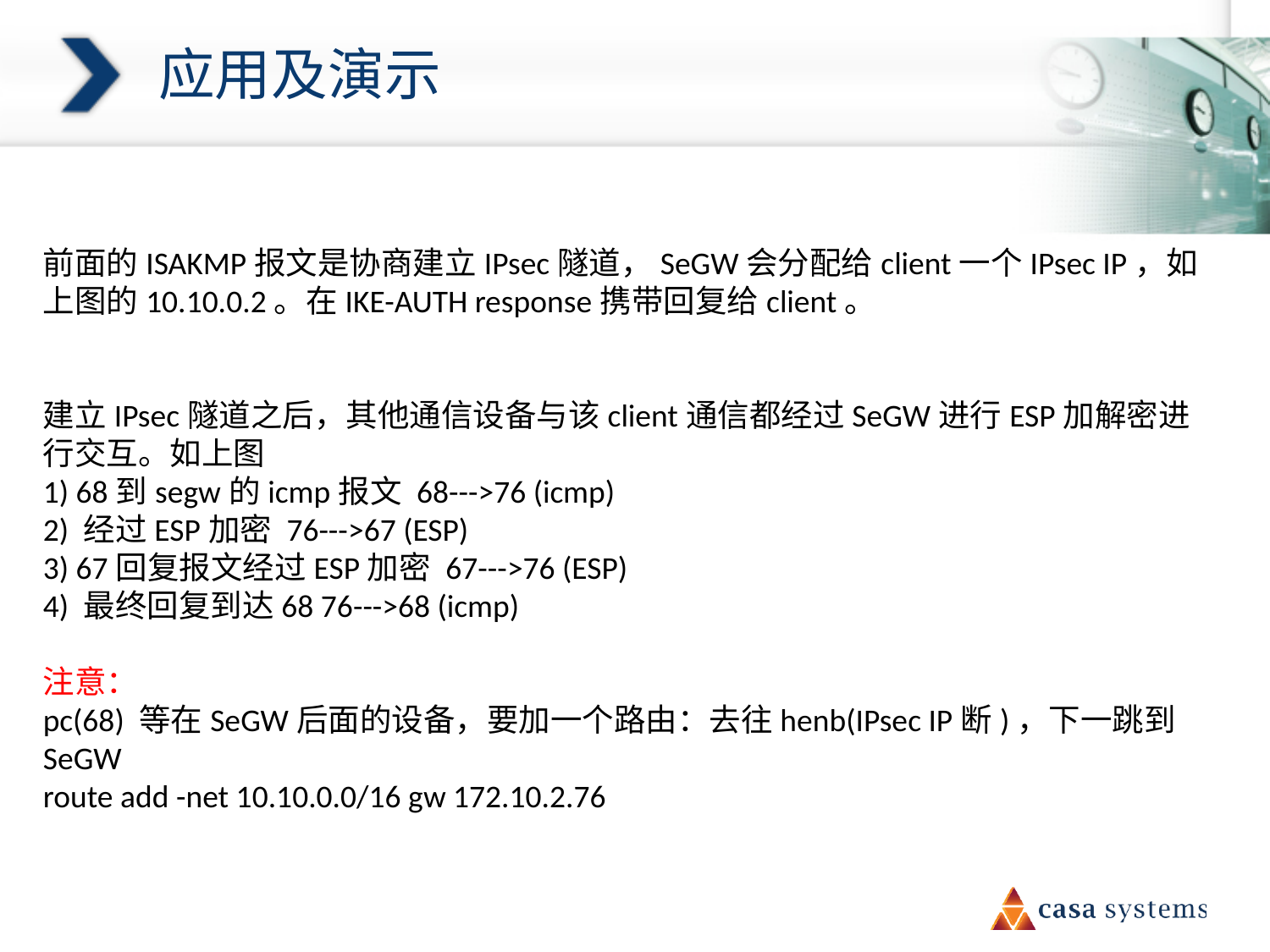

# 应用及演示

前面的ISAKMP报文是协商建立IPsec隧道，SeGW会分配给client一个IPsec IP，如上图的10.10.0.2。在IKE-AUTH response携带回复给client。

建立IPsec隧道之后，其他通信设备与该client通信都经过SeGW进行ESP加解密进行交互。如上图
1) 68到segw的icmp报文 68--->76 (icmp)
2) 经过ESP加密 76--->67 (ESP)
3) 67回复报文经过ESP加密 67--->76 (ESP)
4) 最终回复到达68 76--->68 (icmp)

注意：
pc(68) 等在SeGW后面的设备，要加一个路由：去往henb(IPsec IP断)，下一跳到SeGW
route add -net 10.10.0.0/16 gw 172.10.2.76